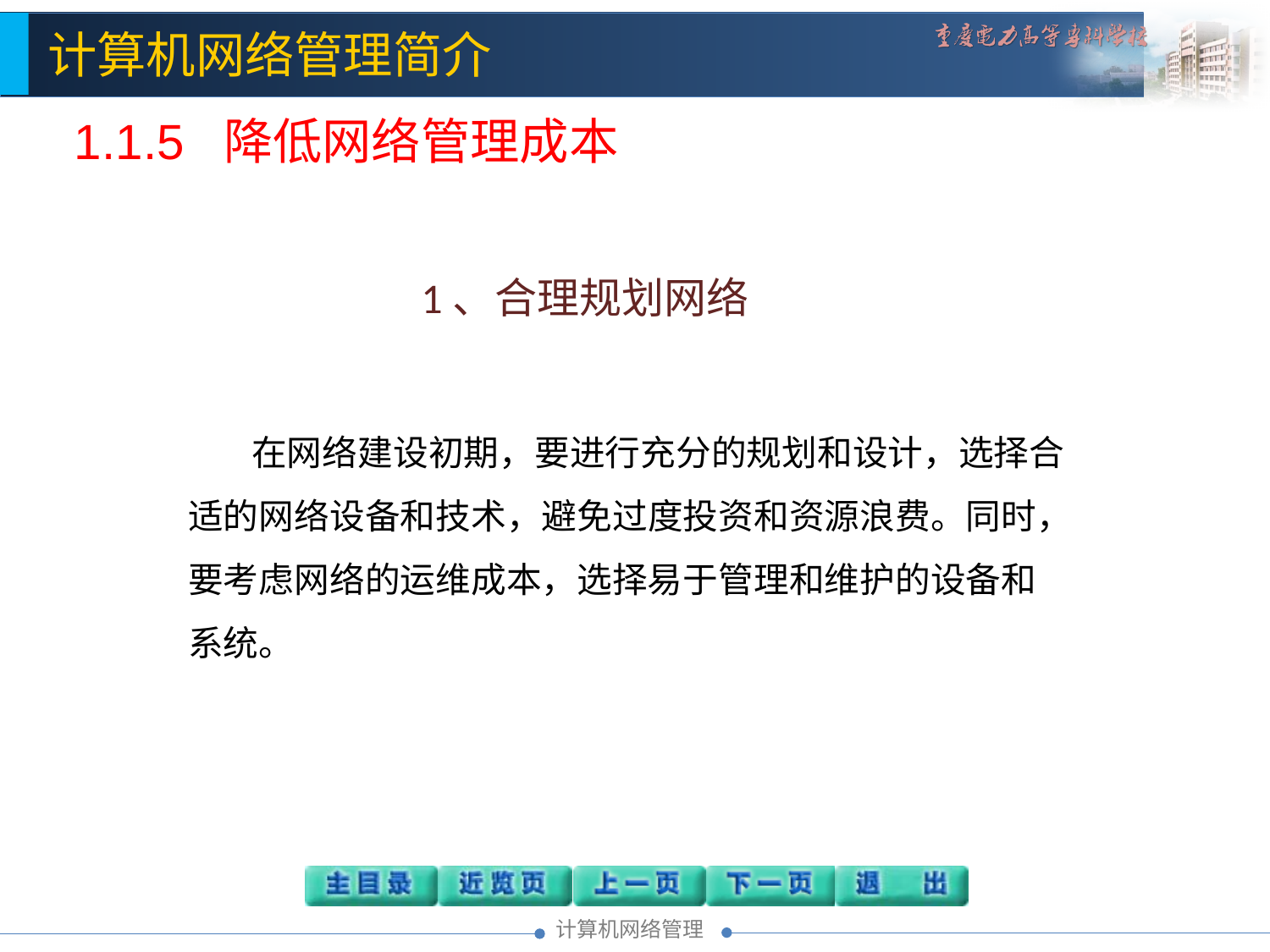

1.1.5  降低网络管理成本
1、合理规划网络
在网络建设初期，要进行充分的规划和设计，选择合适的网络设备和技术，避免过度投资和资源浪费。同时，要考虑网络的运维成本，选择易于管理和维护的设备和系统。